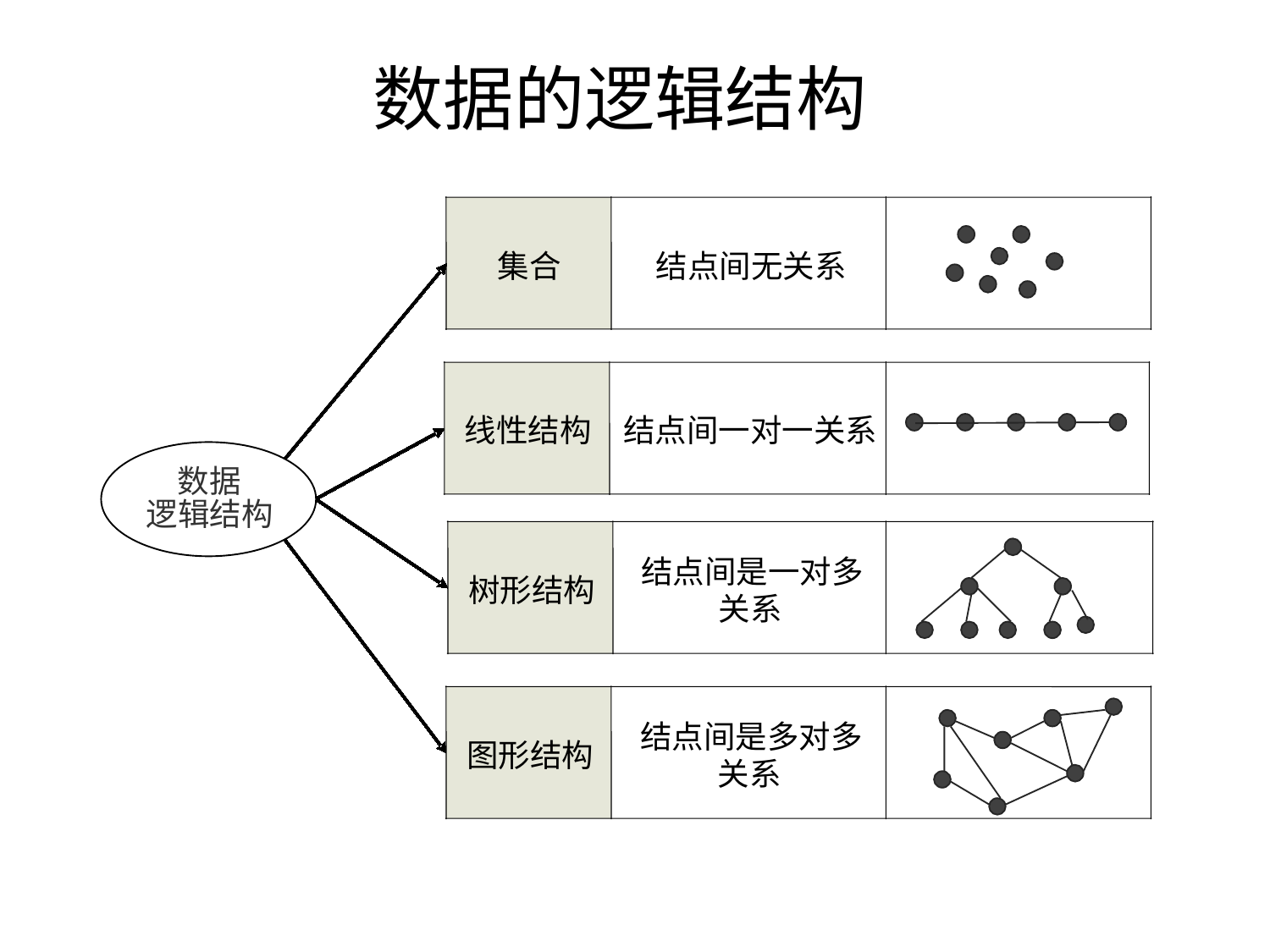

数据的逻辑结构
# 数据的逻辑结构

集合
结点间无关系

线性结构
结点间一对一关系

数据

逻辑
结构

结点间是一对多
树形结构

关系

结点间是多对多

图形结构

关系